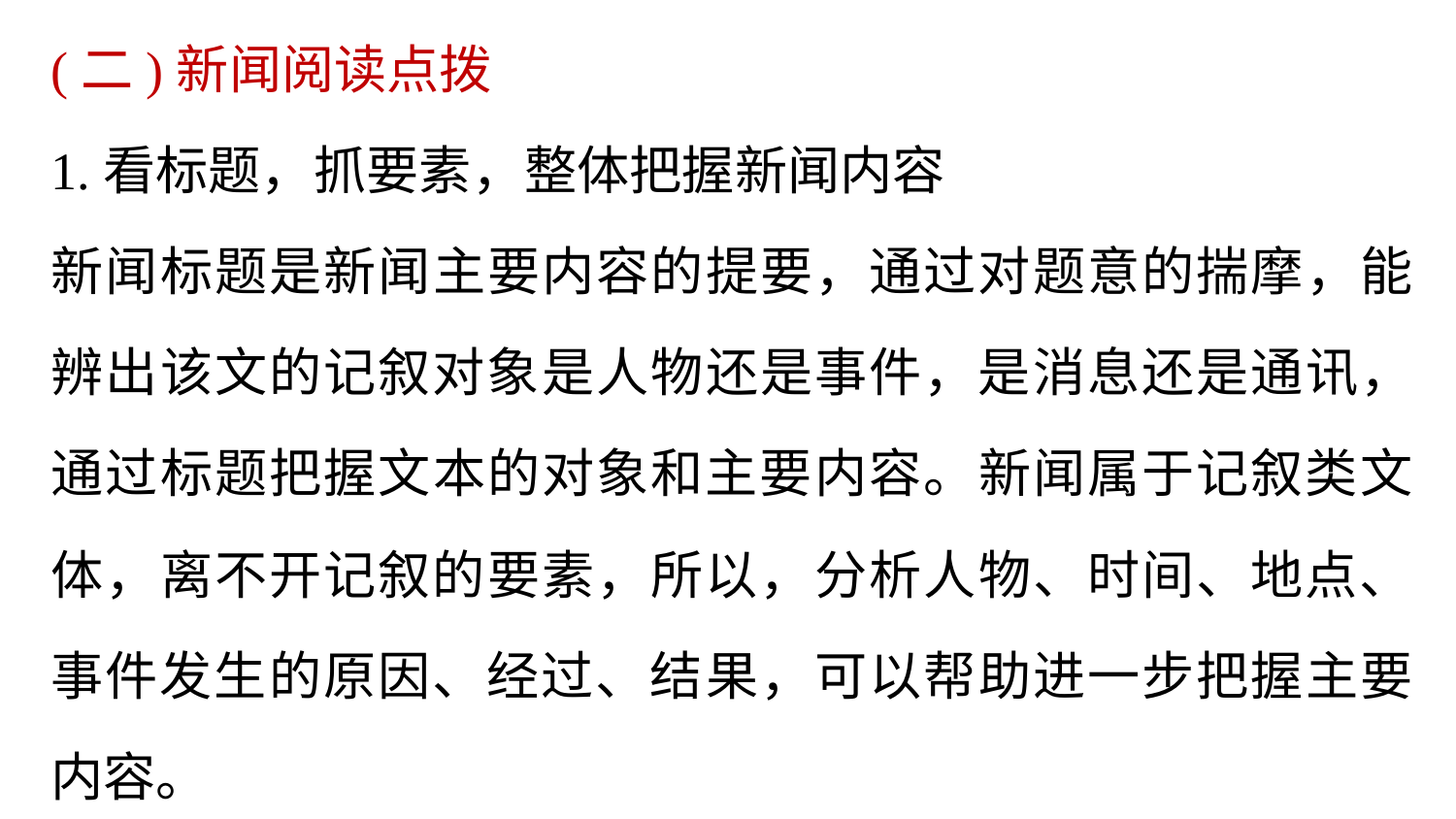

(二)新闻阅读点拨
1.看标题，抓要素，整体把握新闻内容
新闻标题是新闻主要内容的提要，通过对题意的揣摩，能辨出该文的记叙对象是人物还是事件，是消息还是通讯，通过标题把握文本的对象和主要内容。新闻属于记叙类文体，离不开记叙的要素，所以，分析人物、时间、地点、事件发生的原因、经过、结果，可以帮助进一步把握主要内容。